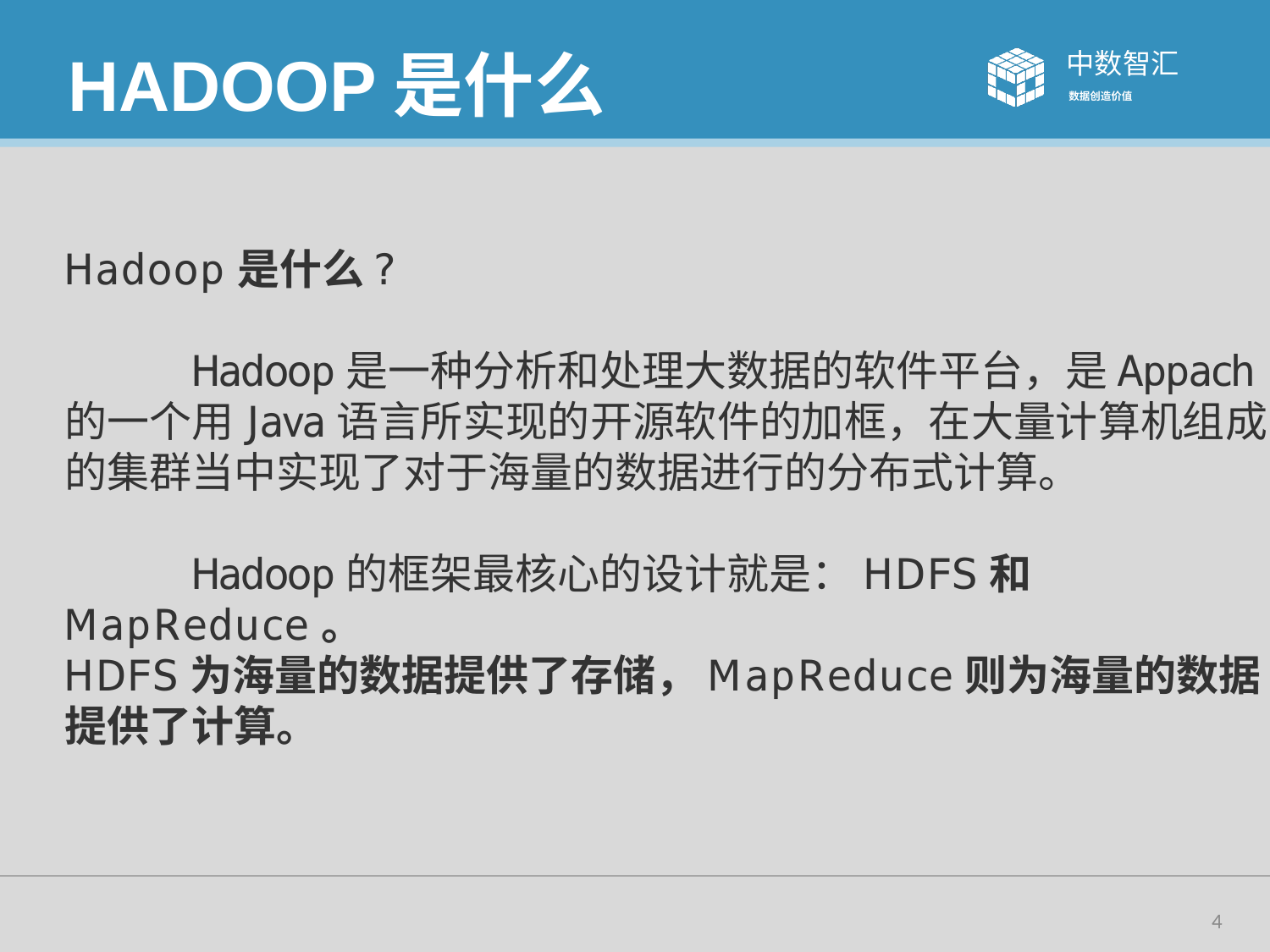

# HADOOP是什么
Hadoop是什么?

	Hadoop是一种分析和处理大数据的软件平台，是Appach的一个用Java语言所实现的开源软件的加框，在大量计算机组成的集群当中实现了对于海量的数据进行的分布式计算。

	Hadoop的框架最核心的设计就是：HDFS和MapReduce。
HDFS为海量的数据提供了存储，MapReduce则为海量的数据提供了计算。
4